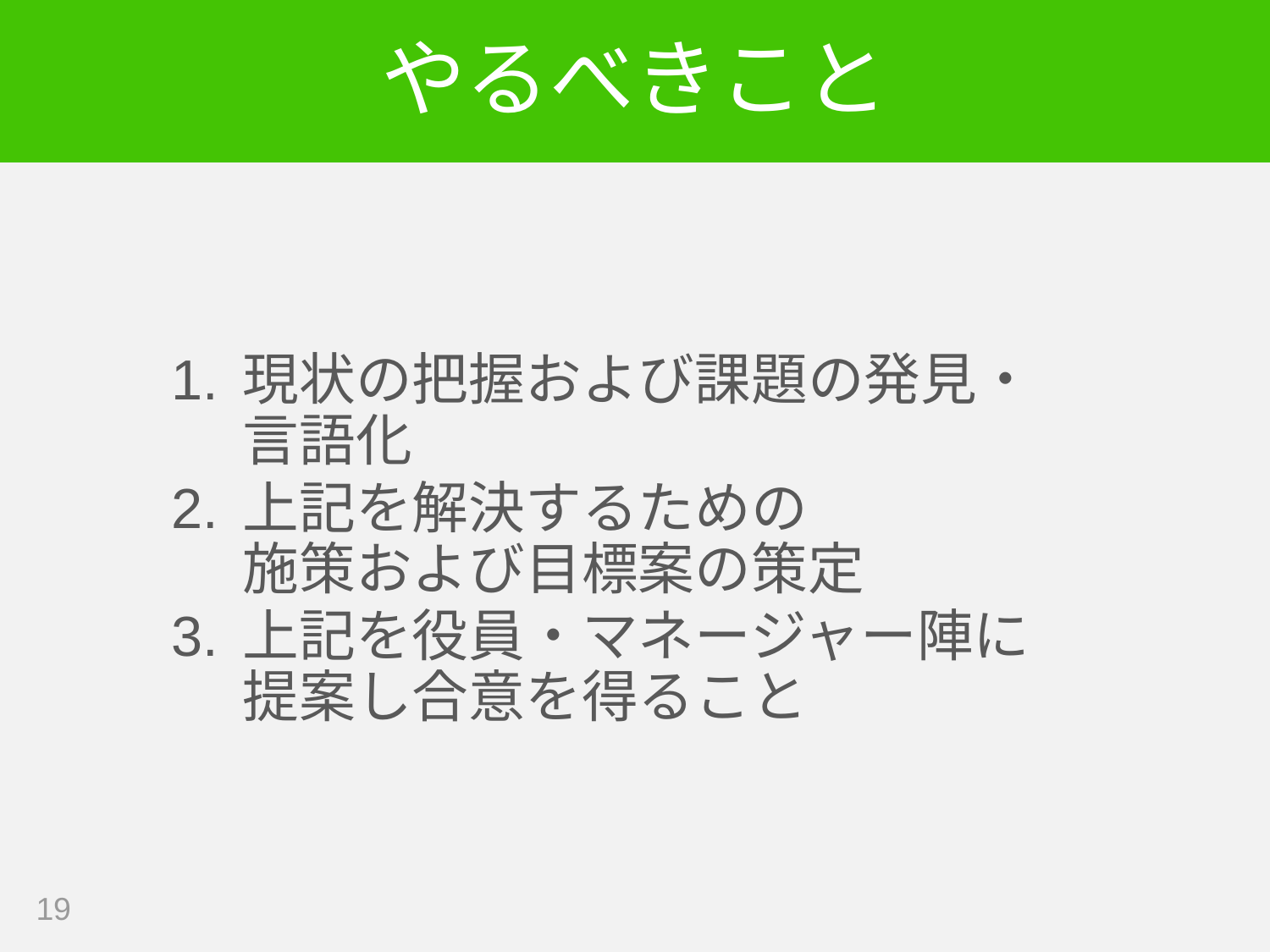

# やるべきこと
現状の把握および課題の発見・
言語化
上記を解決するための
施策および目標案の策定
上記を役員・マネージャー陣に
提案し合意を得ること
19